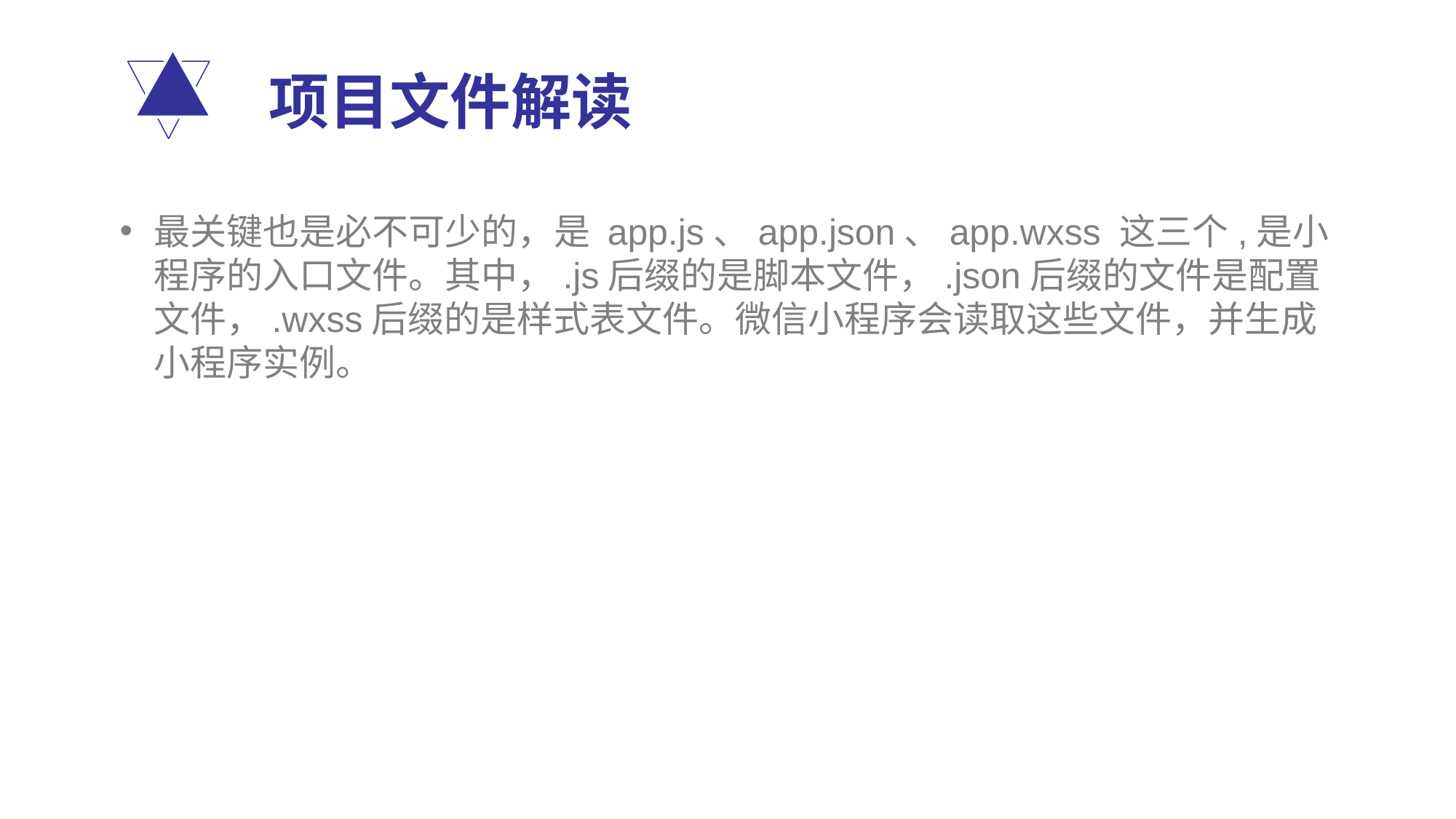

# 项目文件解读
最关键也是必不可少的，是 app.js、app.json、app.wxss 这三个,是小程序的入口文件。其中，.js后缀的是脚本文件，.json后缀的文件是配置文件，.wxss后缀的是样式表文件。微信小程序会读取这些文件，并生成小程序实例。